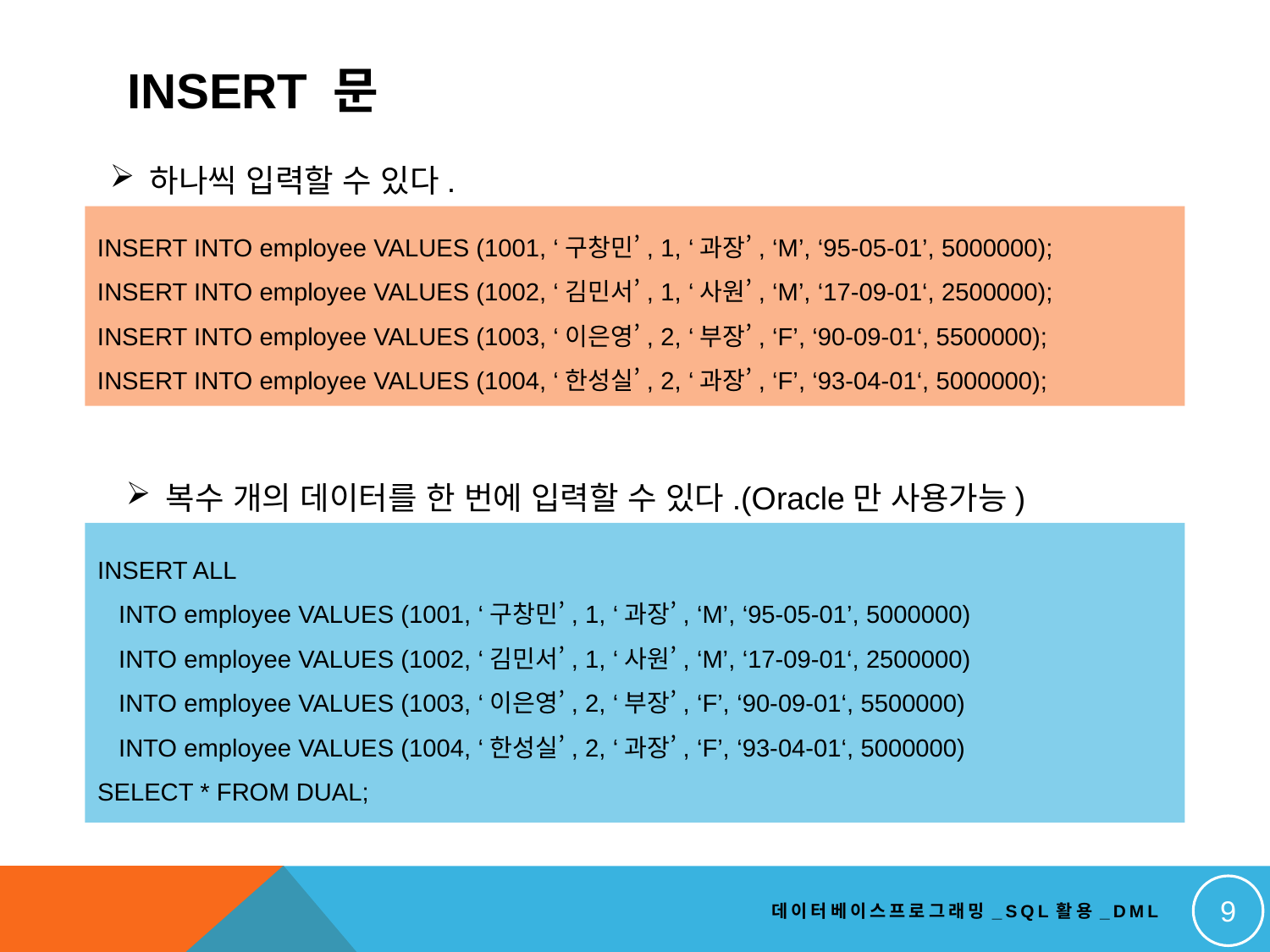

insert 문
하나씩 입력할 수 있다.
INSERT INTO employee VALUES (1001, ‘구창민’, 1, ‘과장’, ‘M’, ‘95-05-01’, 5000000);
INSERT INTO employee VALUES (1002, ‘김민서’, 1, ‘사원’, ‘M’, ‘17-09-01‘, 2500000);
INSERT INTO employee VALUES (1003, ‘이은영’, 2, ‘부장’, ‘F’, ‘90-09-01‘, 5500000);
INSERT INTO employee VALUES (1004, ‘한성실’, 2, ‘과장’, ‘F’, ‘93-04-01‘, 5000000);
복수 개의 데이터를 한 번에 입력할 수 있다.(Oracle만 사용가능)
INSERT ALL
   INTO employee VALUES (1001, ‘구창민’, 1, ‘과장’, ‘M’, ‘95-05-01’, 5000000)
   INTO employee VALUES (1002, ‘김민서’, 1, ‘사원’, ‘M’, ‘17-09-01‘, 2500000)
   INTO employee VALUES (1003, ‘이은영’, 2, ‘부장’, ‘F’, ‘90-09-01‘, 5500000)
   INTO employee VALUES (1004, ‘한성실’, 2, ‘과장’, ‘F’, ‘93-04-01‘, 5000000)
SELECT * FROM DUAL;
9
데이터베이스프로그래밍_SQL활용_DML